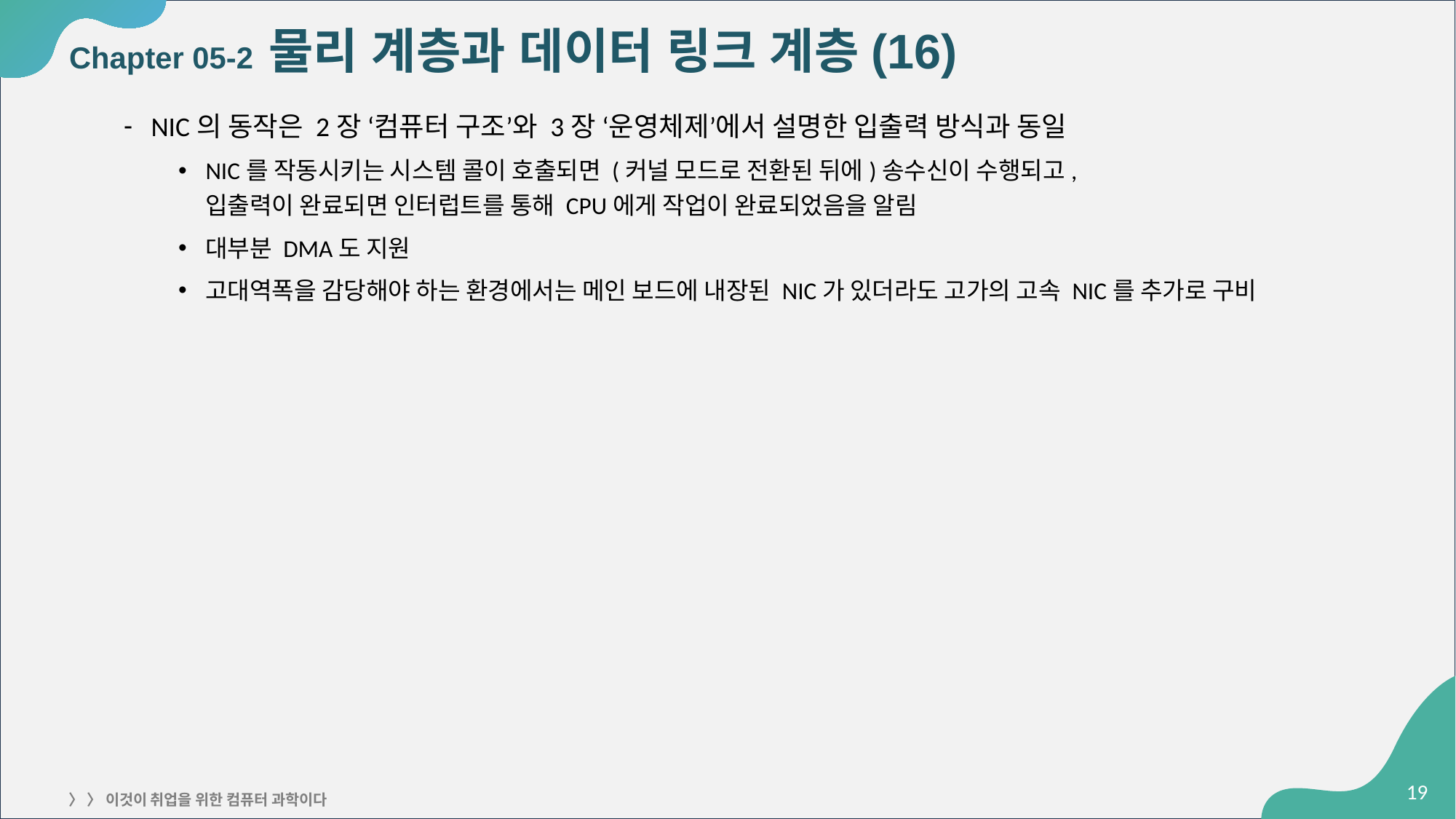

# Chapter 05-2 물리 계층과 데이터 링크 계층(16)
NIC의 동작은 2장 ‘컴퓨터 구조’와 3장 ‘운영체제’에서 설명한 입출력 방식과 동일
NIC를 작동시키는 시스템 콜이 호출되면 (커널 모드로 전환된 뒤에)송수신이 수행되고,
입출력이 완료되면 인터럽트를 통해 CPU에게 작업이 완료되었음을 알림
대부분 DMA도 지원
고대역폭을 감당해야 하는 환경에서는 메인 보드에 내장된 NIC가 있더라도 고가의 고속 NIC를 추가로 구비
19
〉 〉 이것이 취업을 위한 컴퓨터 과학이다